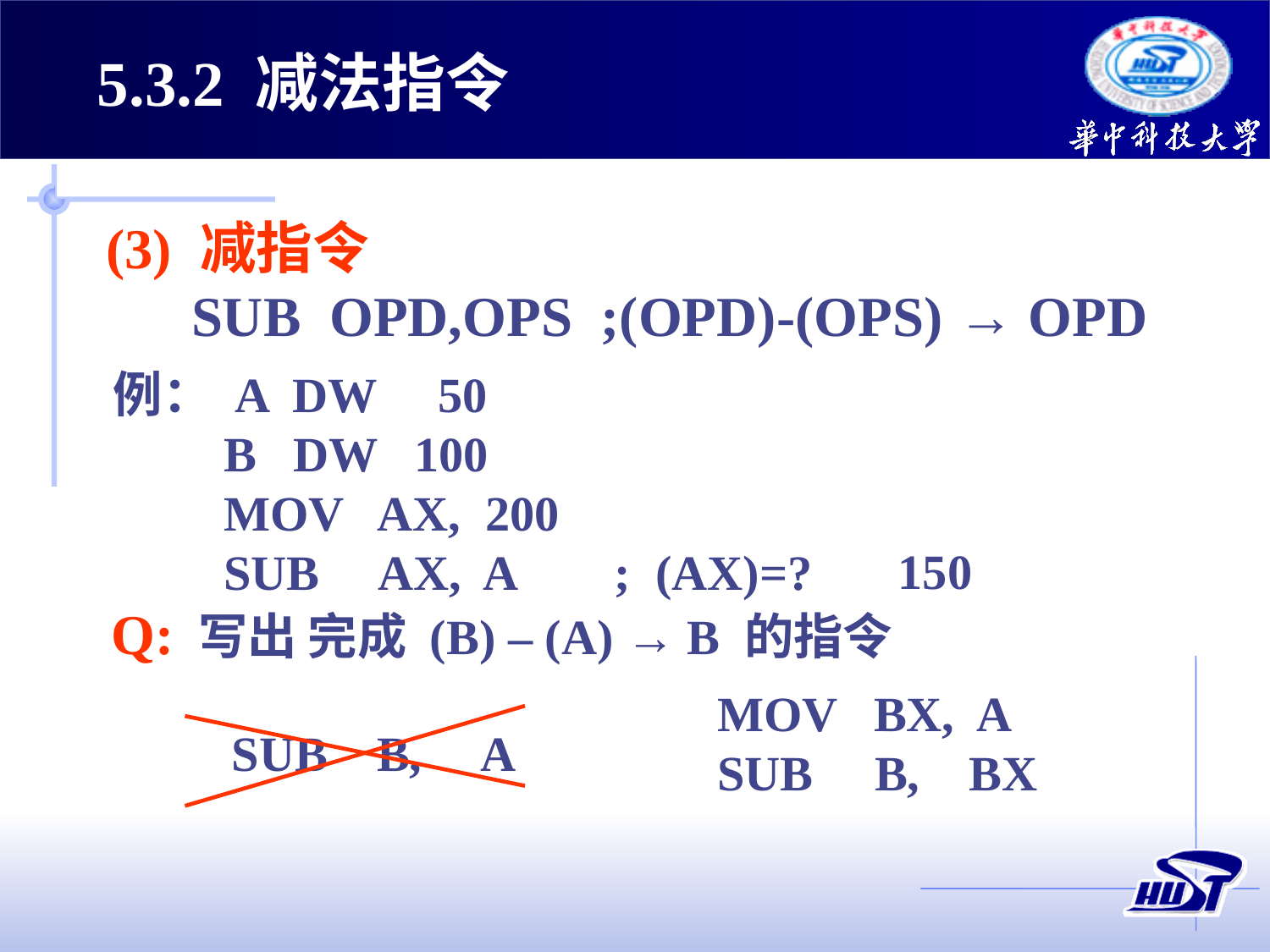

5.3.2 减法指令
(3) 减指令
      SUB  OPD,OPS  ;(OPD)-(OPS) → OPD
例： A  DW     50
         B   DW   100
         MOV   AX,  200
         SUB     AX,  A        ;  (AX)=?
150
Q: 写出 完成 (B) – (A) → B 的指令
MOV   BX,  A
SUB     B,    BX

 SUB    B,     A